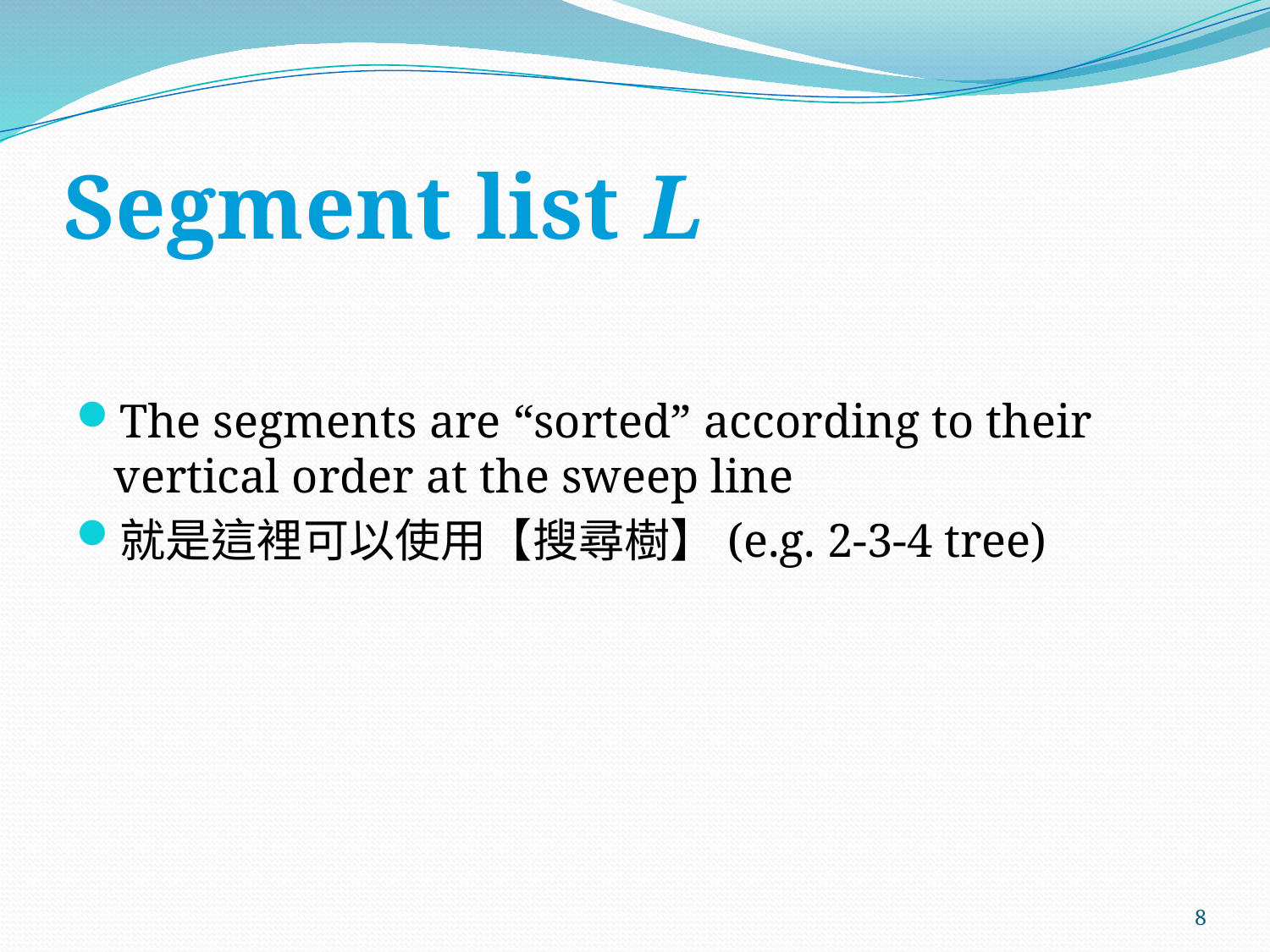

# Segment list L
The segments are “sorted” according to their vertical order at the sweep line
就是這裡可以使用【搜尋樹】(e.g. 2-3-4 tree)
8